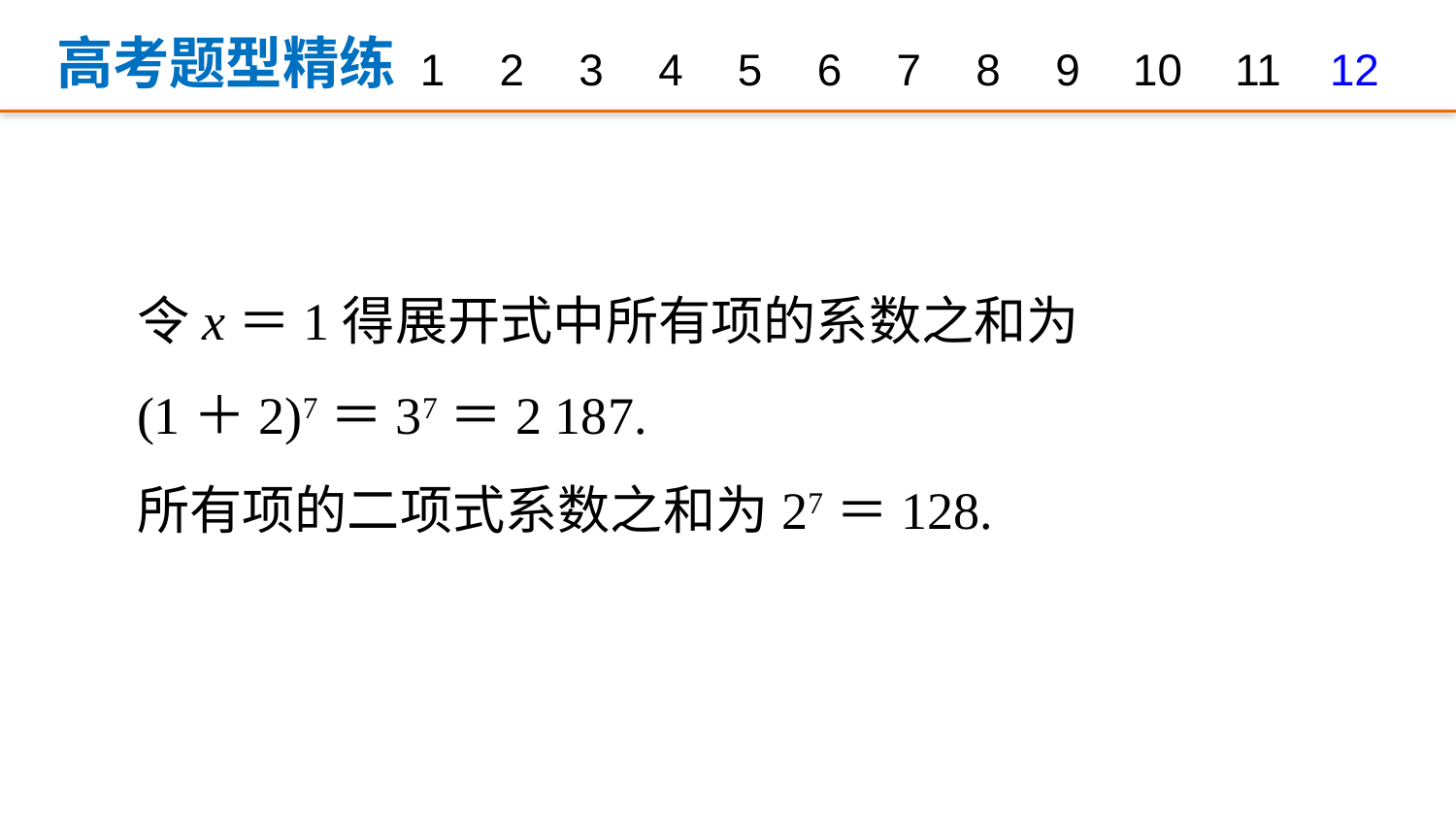

高考题型精练
1
2
3
4
5
6
7
8
9
12
10
11
令x＝1得展开式中所有项的系数之和为
(1＋2)7＝37＝2 187.
所有项的二项式系数之和为27＝128.